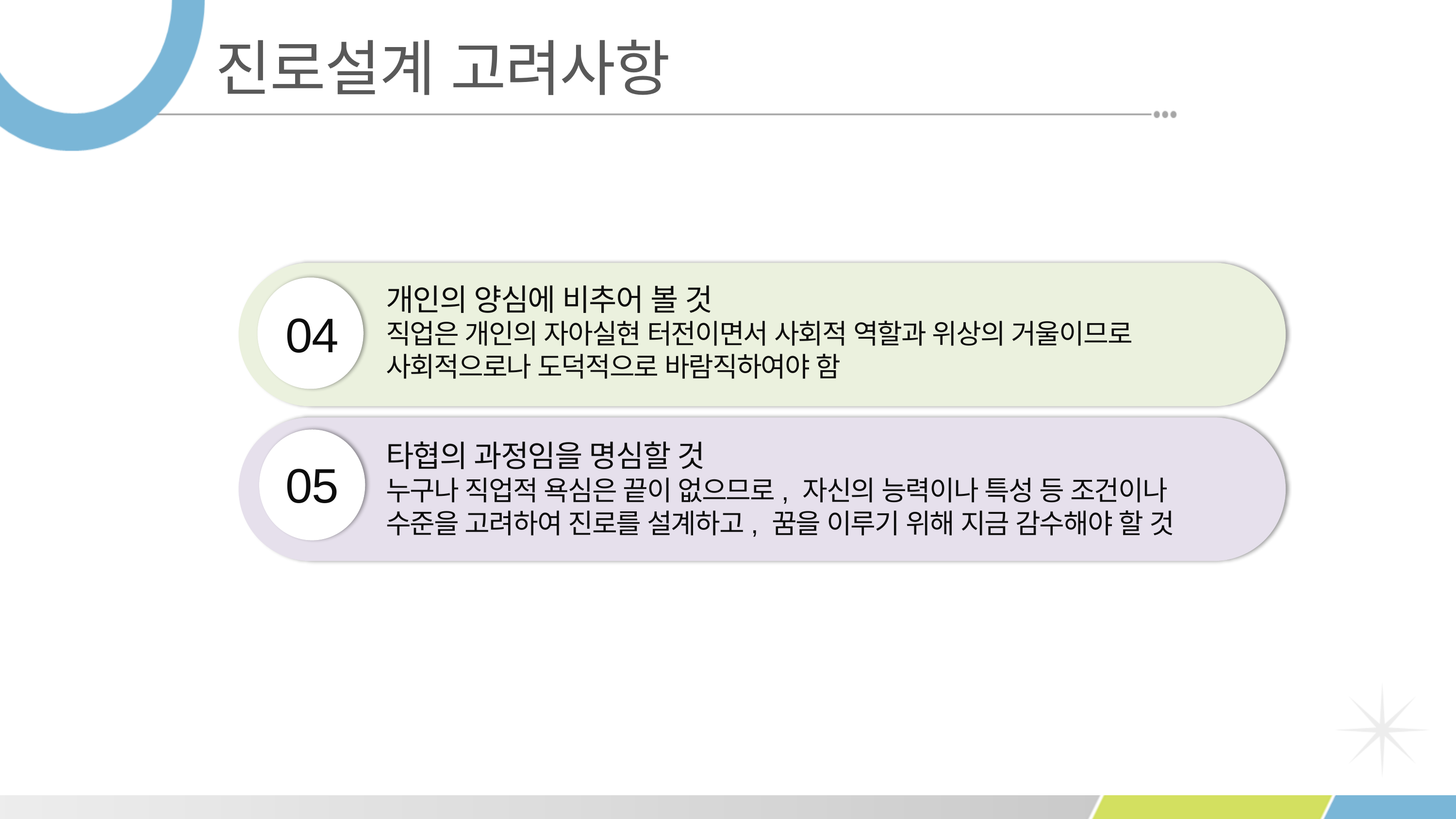

진로설계 고려사항

개인의 양심에 비추어 볼 것
직업은 개인의 자아실현 터전이면서 사회적 역할과 위상의 거울이므로
사회적으로나 도덕적으로 바람직하여야 함

04

타협의 과정임을 명심할 것
누구나 직업적 욕심은 끝이 없으므로, 자신의 능력이나 특성 등 조건이나
수준을 고려하여 진로를 설계하고, 꿈을 이루기 위해 지금 감수해야 할 것
05